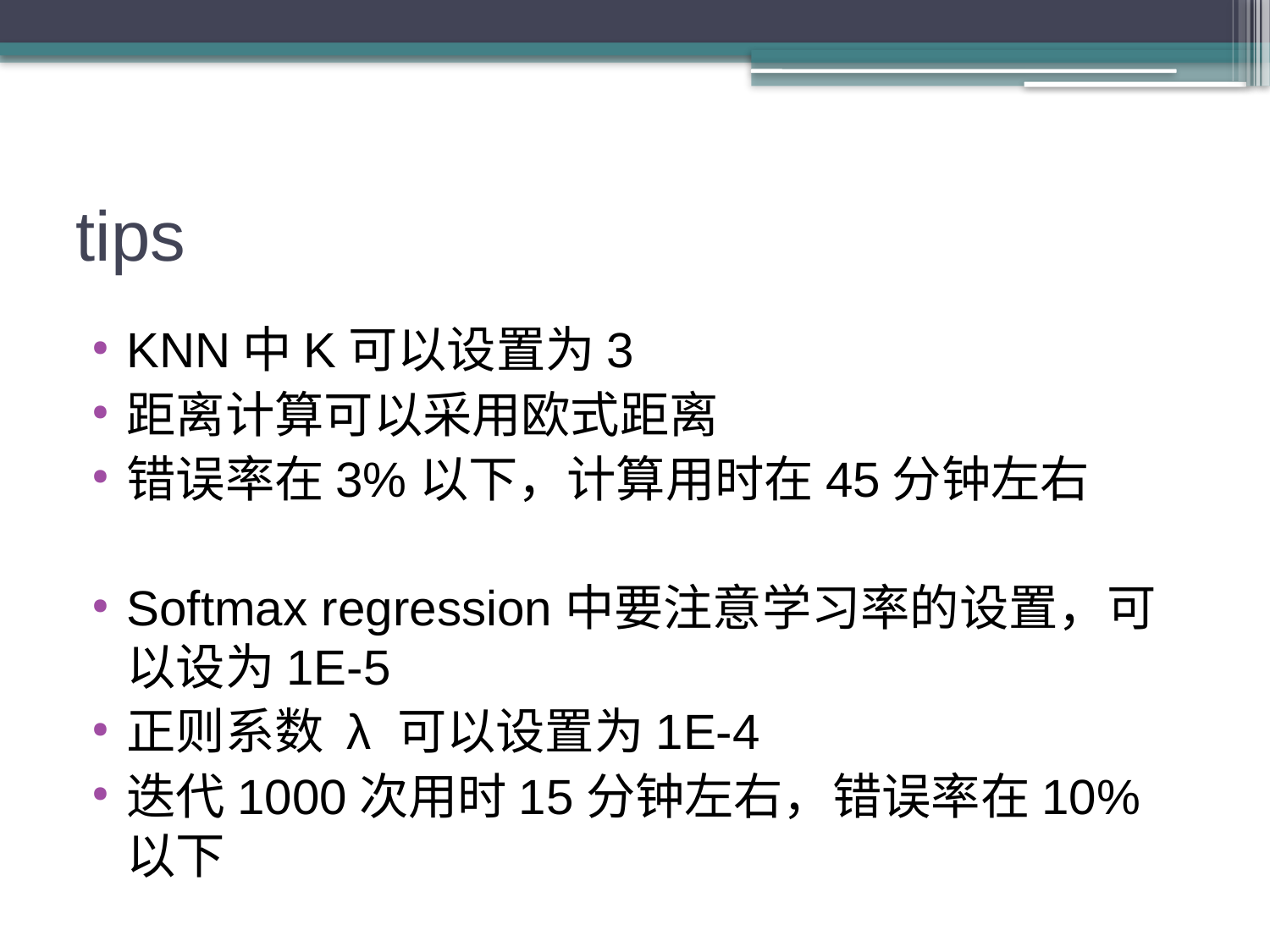

# tips
KNN中K可以设置为3
距离计算可以采用欧式距离
错误率在3%以下，计算用时在45分钟左右

Softmax regression中要注意学习率的设置，可以设为1E-5
正则系数 λ 可以设置为1E-4
迭代1000次用时15分钟左右，错误率在10%以下